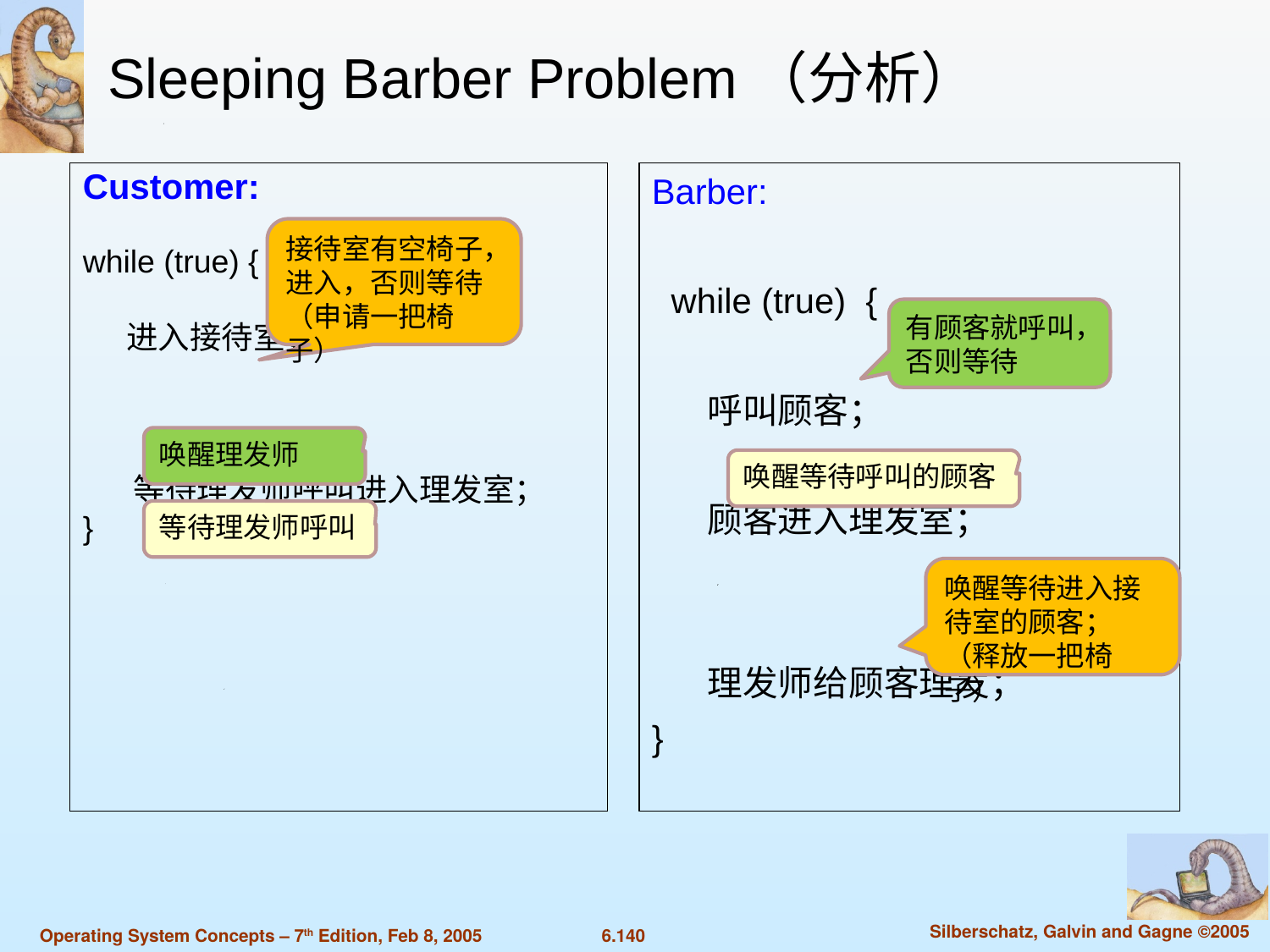

Sleeping Barber Problem（分析）
Customer:

while (true) {

     进入接待室；

      等待理发师呼叫进入理发室；
}
Barber:

  while (true)  {

呼叫顾客；

顾客进入理发室；

理发师给顾客理发；
}
接待室有空椅子，进入，否则等待
（申请一把椅子）
有顾客就呼叫，否则等待
唤醒理发师
唤醒等待呼叫的顾客
等待理发师呼叫
唤醒等待进入接待室的顾客；（释放一把椅子）